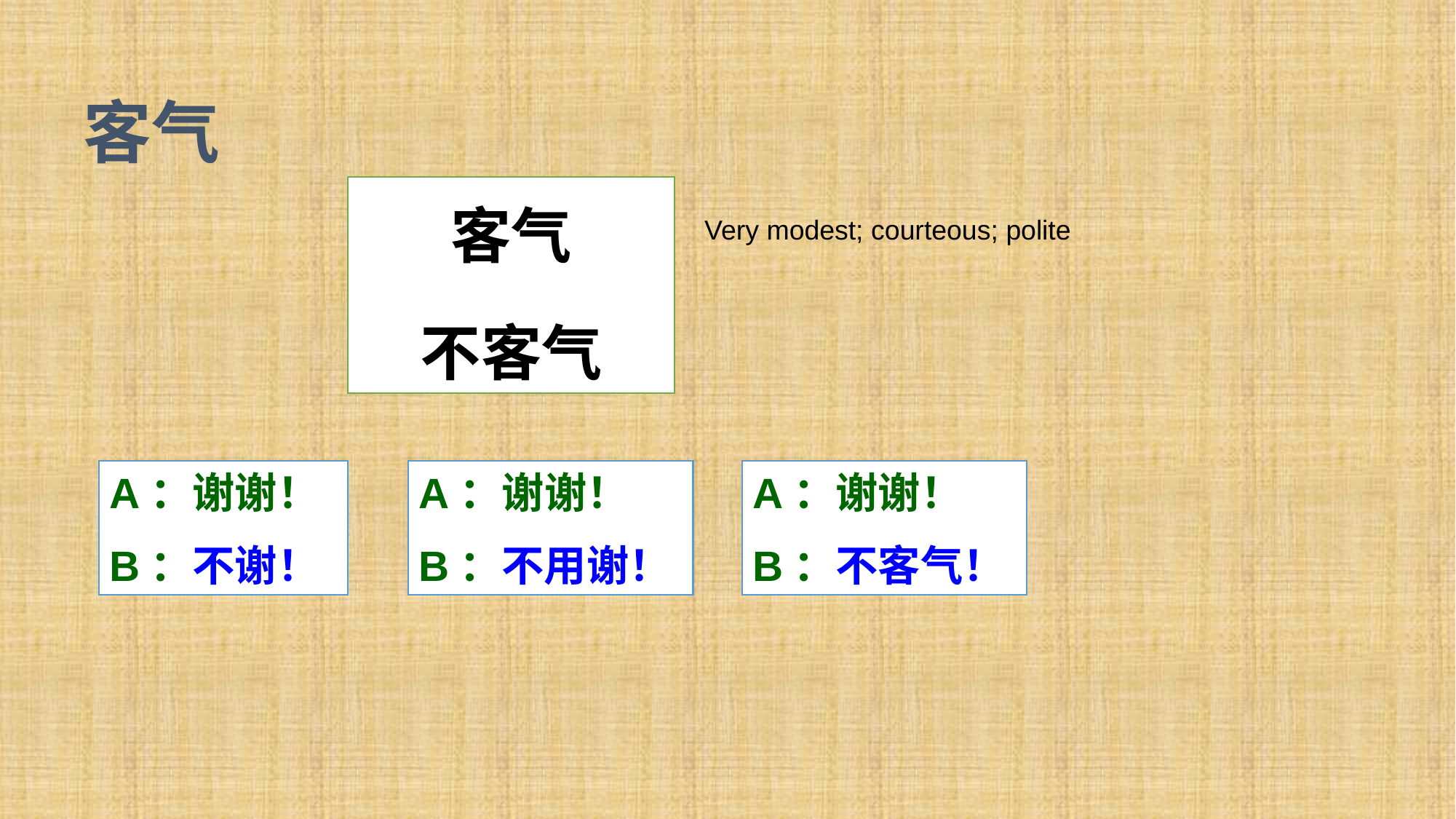

客气
客气
不客气
Very modest; courteous; polite
A：谢谢！
B：不谢！
A：谢谢！
B：不用谢！
A：谢谢！
B：不客气！